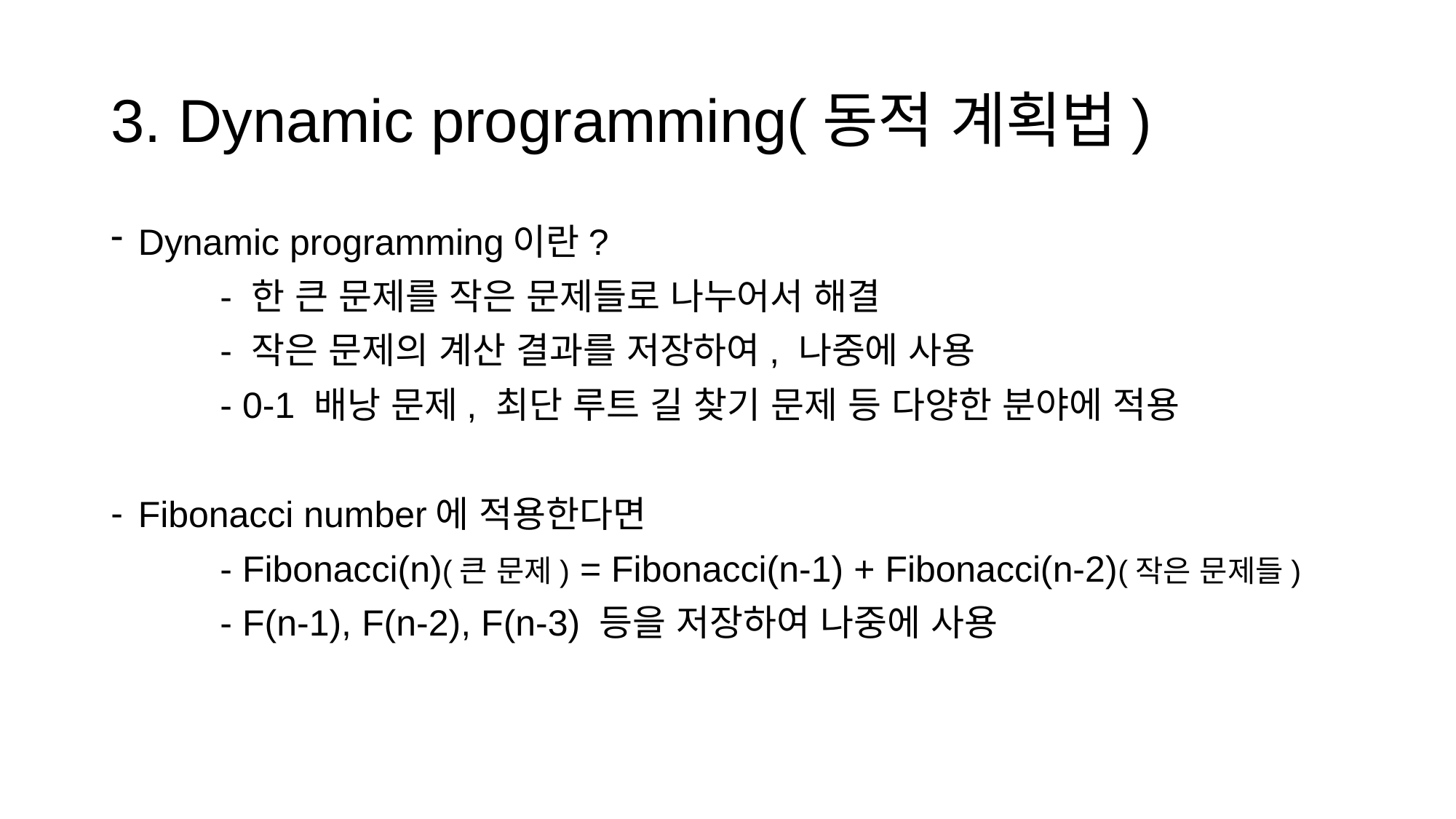

# 3. Dynamic programming(동적 계획법)
Dynamic programming이란?
	- 한 큰 문제를 작은 문제들로 나누어서 해결
	- 작은 문제의 계산 결과를 저장하여, 나중에 사용
	- 0-1 배낭 문제, 최단 루트 길 찾기 문제 등 다양한 분야에 적용

Fibonacci number에 적용한다면
	- Fibonacci(n)(큰 문제) = Fibonacci(n-1) + Fibonacci(n-2)(작은 문제들)
	- F(n-1), F(n-2), F(n-3) 등을 저장하여 나중에 사용